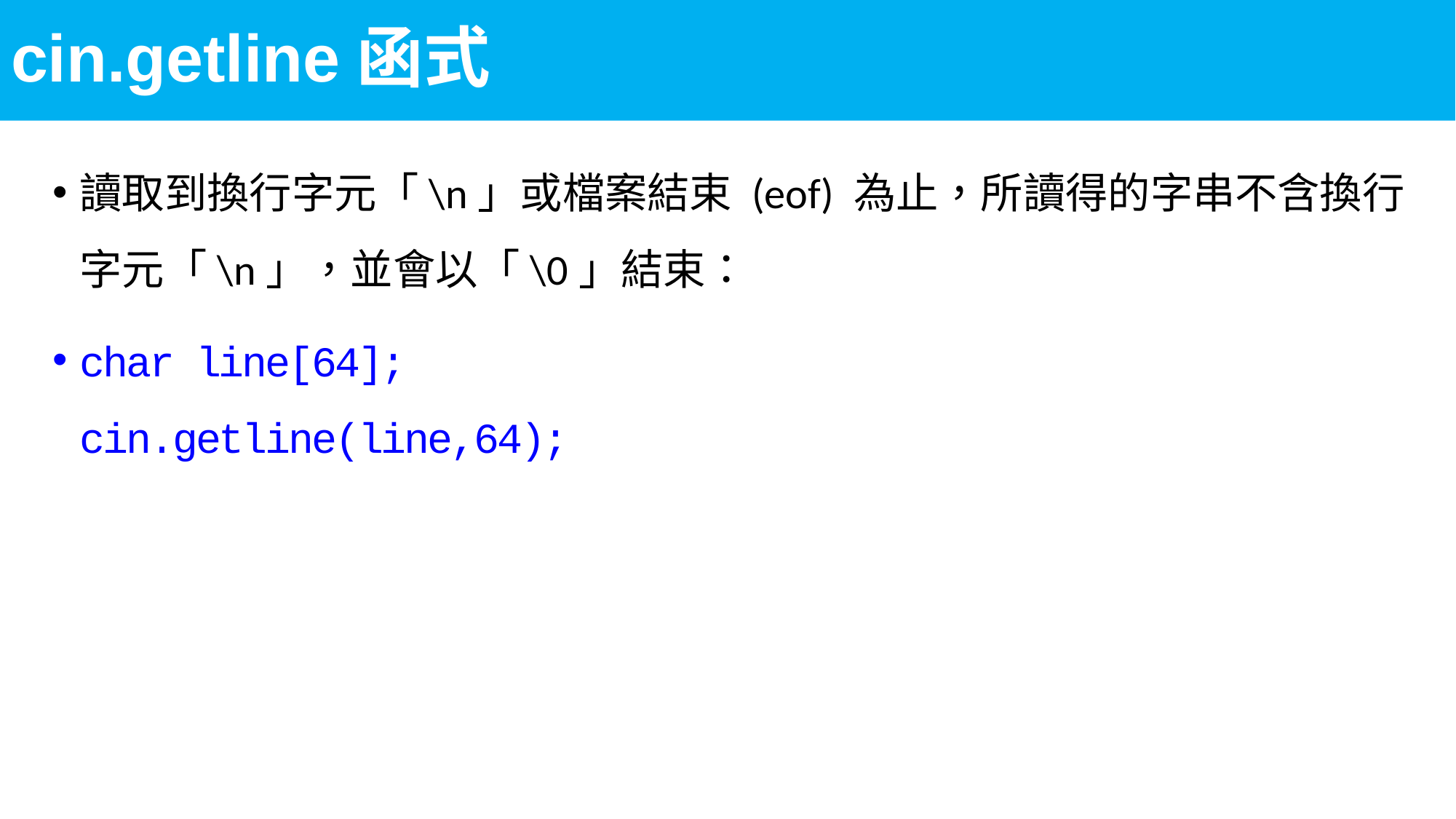

# cin.getline函式
讀取到換行字元「\n」或檔案結束 (eof) 為止，所讀得的字串不含換行字元「\n」，並會以「\0」結束：
char line[64];
cin.getline(line,64);